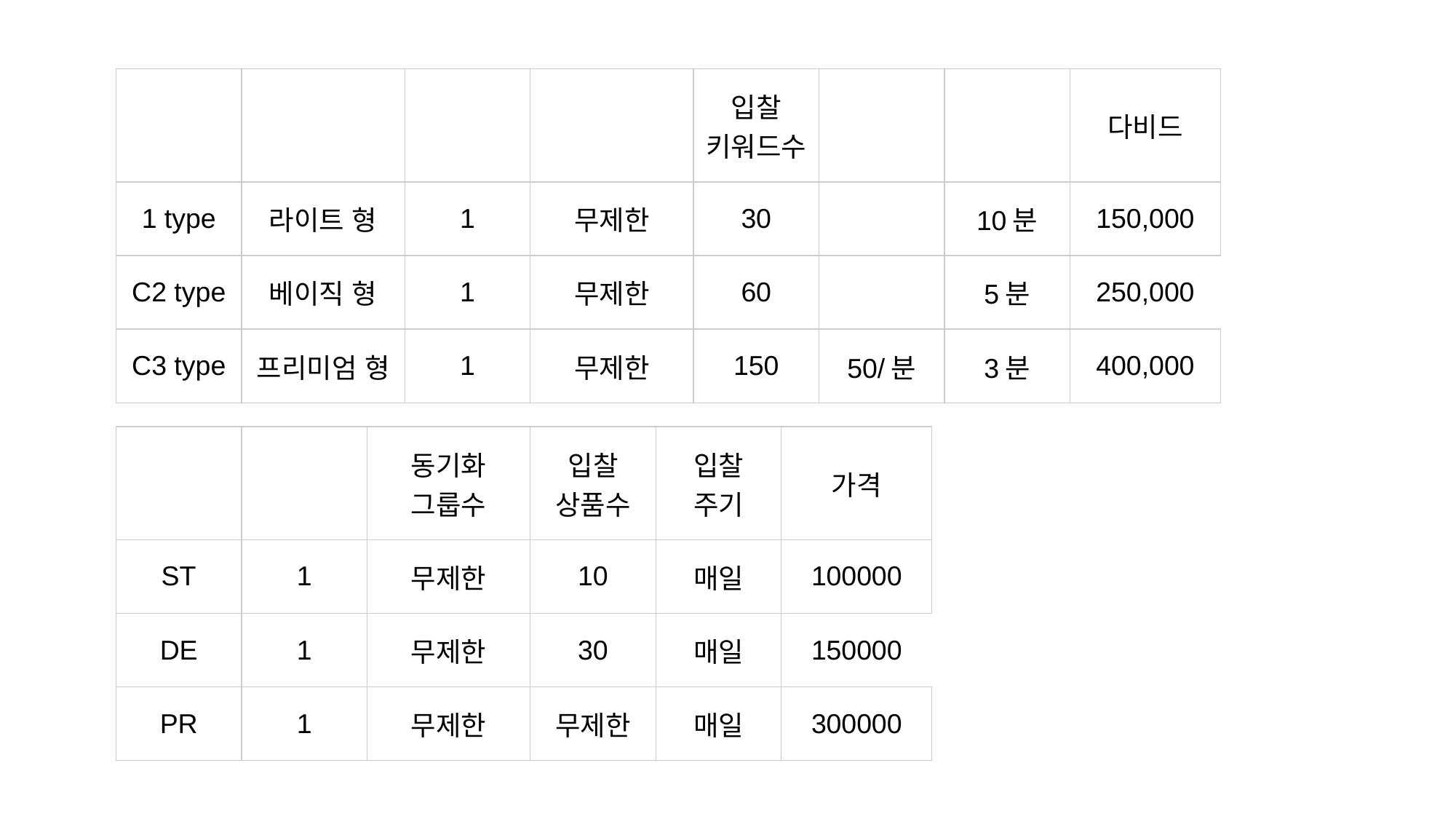

|  |  |  |  | 입찰 키워드수 |  |  | 다비드 |
| --- | --- | --- | --- | --- | --- | --- | --- |
| 1 type | 라이트 형 | 1 | 무제한 | 30 |  | 10분 | 150,000 |
| C2 type | 베이직 형 | 1 | 무제한 | 60 |  | 5분 | 250,000 |
| C3 type | 프리미엄 형 | 1 | 무제한 | 150 | 50/분 | 3분 | 400,000 |
|  |  | 동기화 그룹수 | 입찰 상품수 | 입찰 주기 | 가격 |
| --- | --- | --- | --- | --- | --- |
| ST | 1 | 무제한 | 10 | 매일 | 100000 |
| DE | 1 | 무제한 | 30 | 매일 | 150000 |
| PR | 1 | 무제한 | 무제한 | 매일 | 300000 |